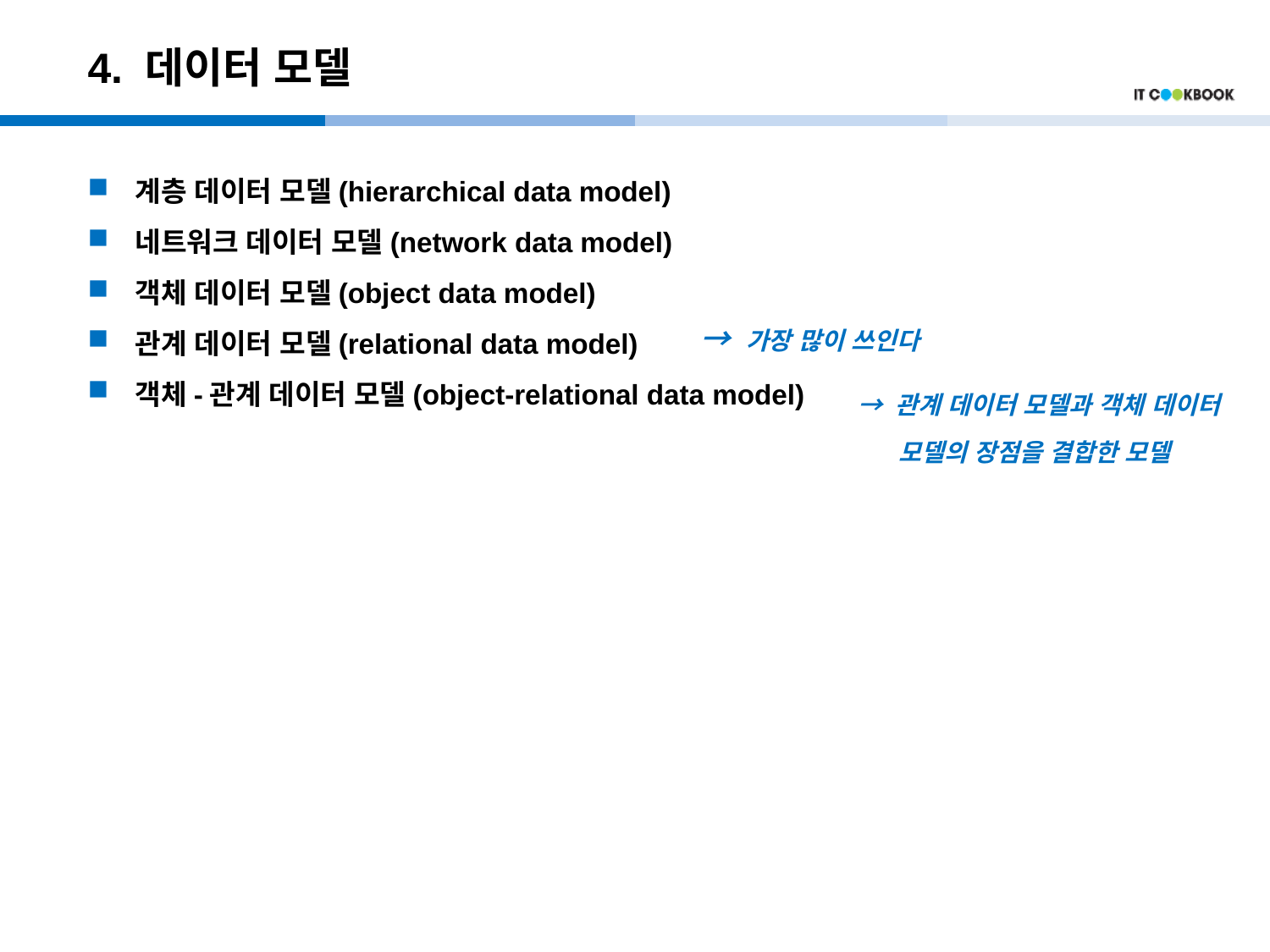

# 4. 데이터 모델
계층 데이터 모델(hierarchical data model)
네트워크 데이터 모델(network data model)
객체 데이터 모델(object data model)
관계 데이터 모델(relational data model)
객체-관계 데이터 모델(object-relational data model)
→ 가장 많이 쓰인다
→ 관계 데이터 모델과 객체 데이터
     모델의 장점을 결합한 모델